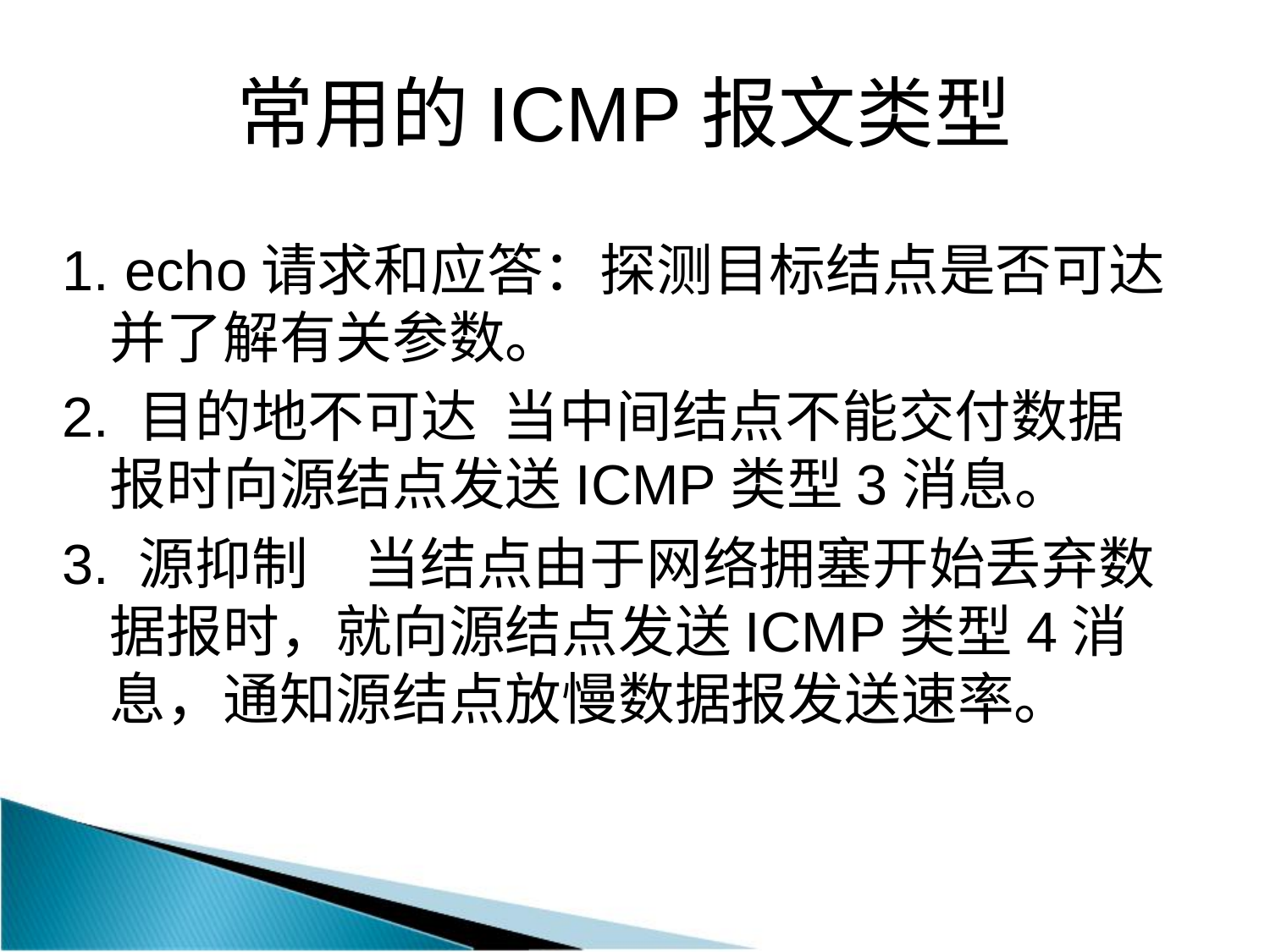

# 常用的ICMP报文类型
1. echo请求和应答：探测目标结点是否可达并了解有关参数。
2. 目的地不可达  当中间结点不能交付数据报时向源结点发送ICMP类型3消息。
3. 源抑制	当结点由于网络拥塞开始丢弃数据报时，就向源结点发送ICMP类型4消息，通知源结点放慢数据报发送速率。